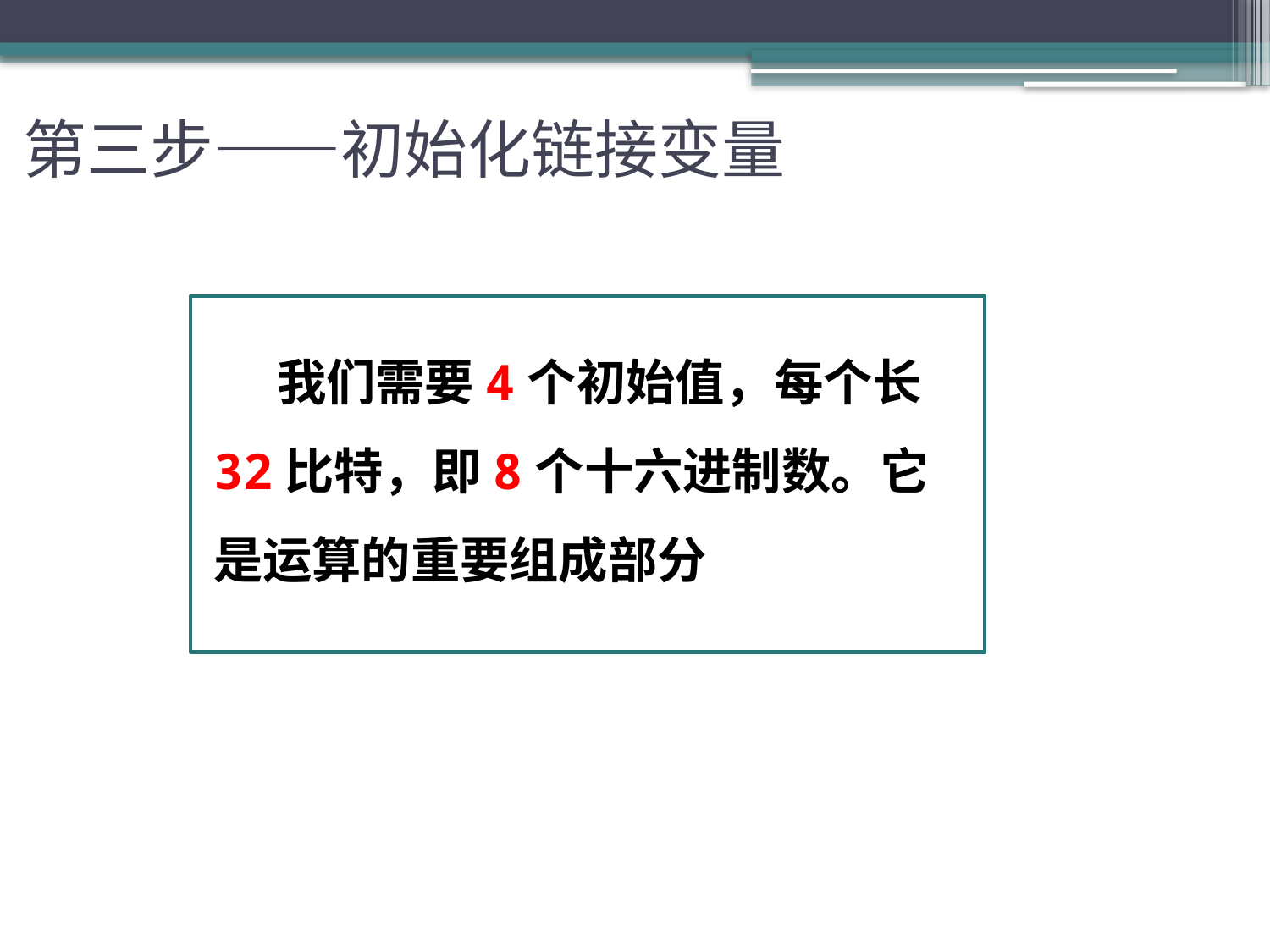

# 第三步——初始化链接变量

我们需要4个初始值，每个长32比特，即8个十六进制数。它是运算的重要组成部分